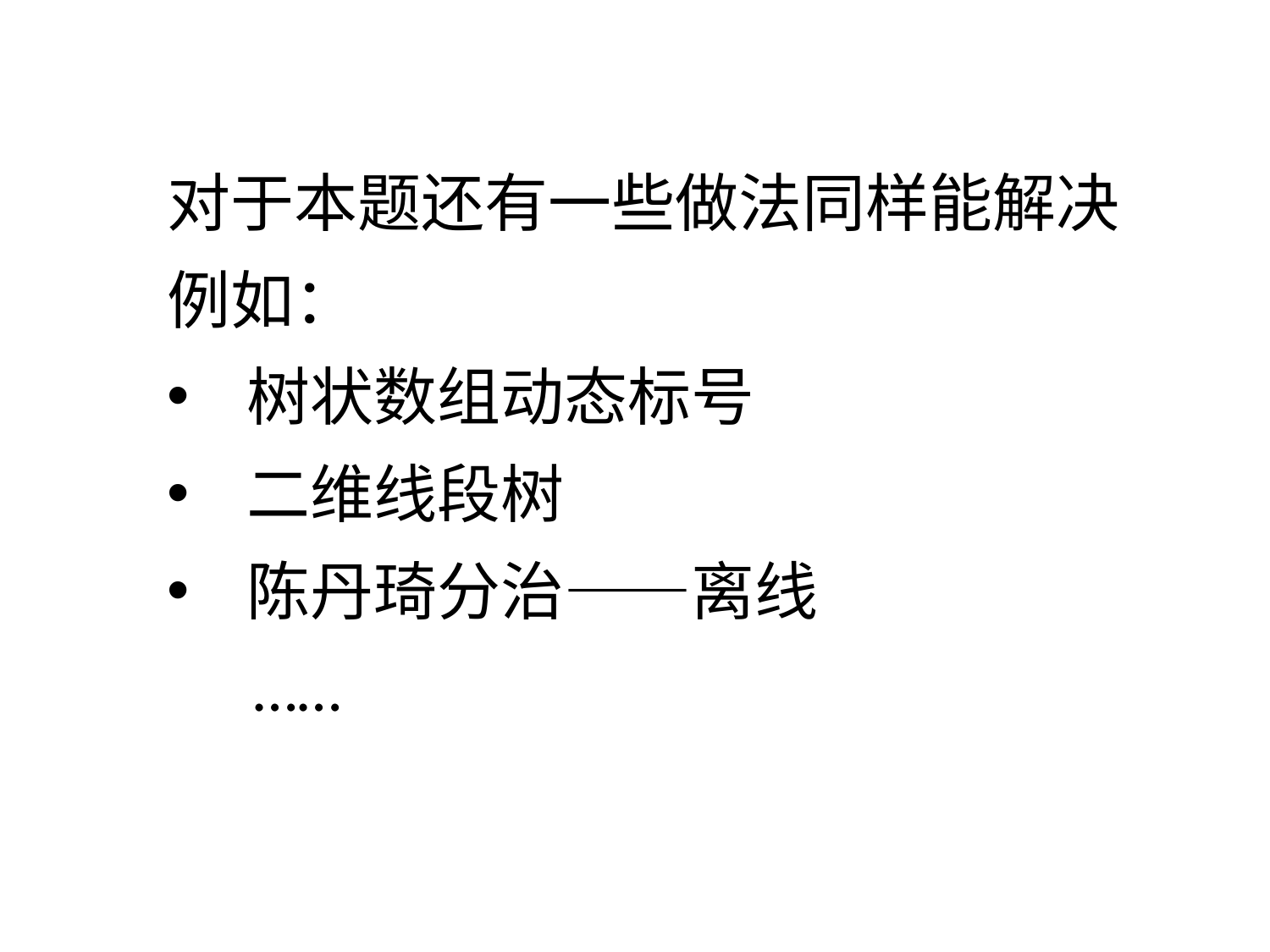

对于本题还有一些做法同样能解决
例如：
树状数组动态标号
二维线段树
陈丹琦分治——离线
      ……